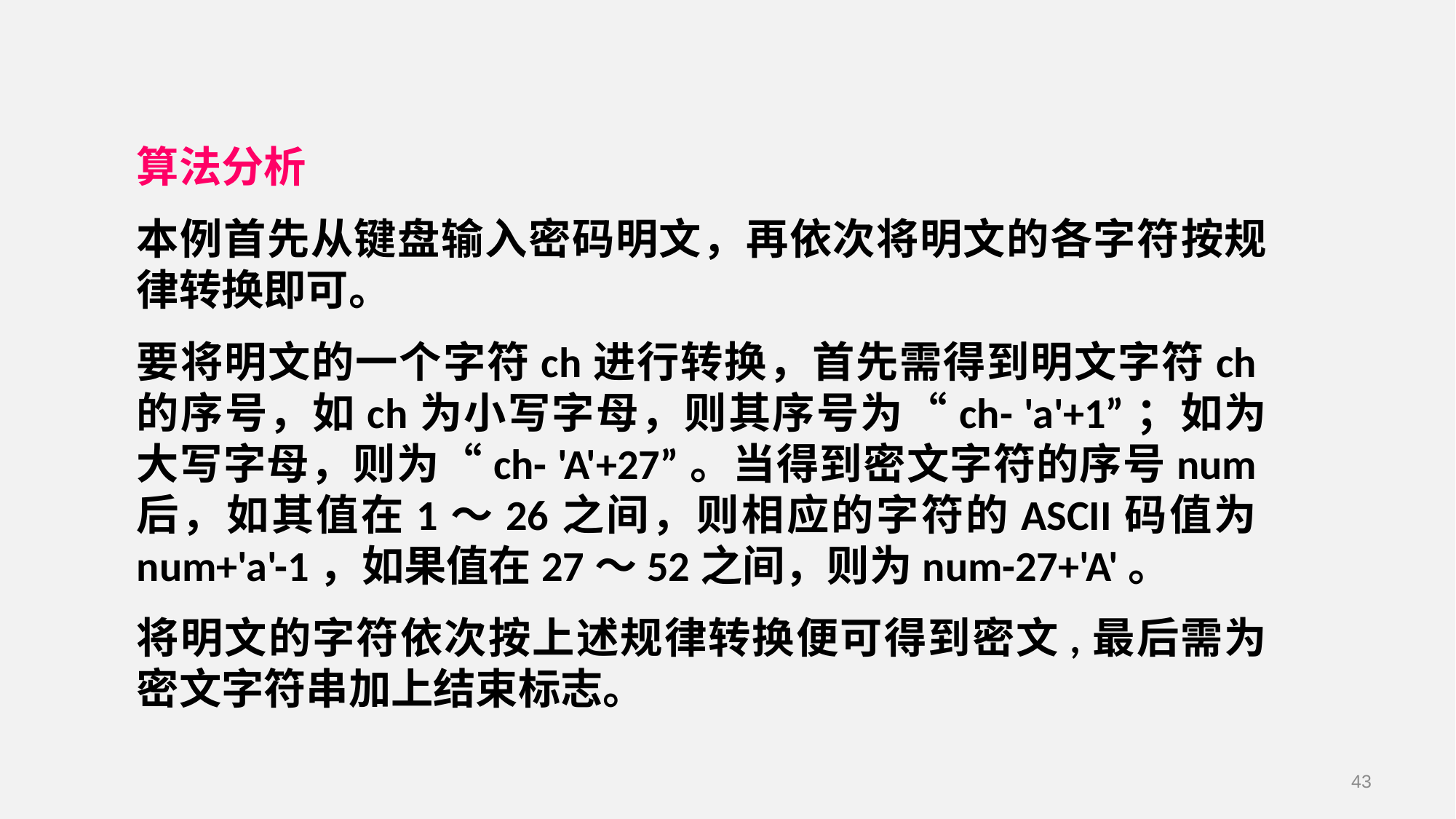

算法分析
本例首先从键盘输入密码明文，再依次将明文的各字符按规律转换即可。
要将明文的一个字符ch进行转换，首先需得到明文字符ch的序号，如ch为小写字母，则其序号为“ch- 'a'+1”；如为大写字母，则为“ch- 'A'+27”。当得到密文字符的序号num后，如其值在1～26之间，则相应的字符的ASCII码值为num+'a'-1，如果值在27～52之间，则为num-27+'A'。
将明文的字符依次按上述规律转换便可得到密文,最后需为密文字符串加上结束标志。
43